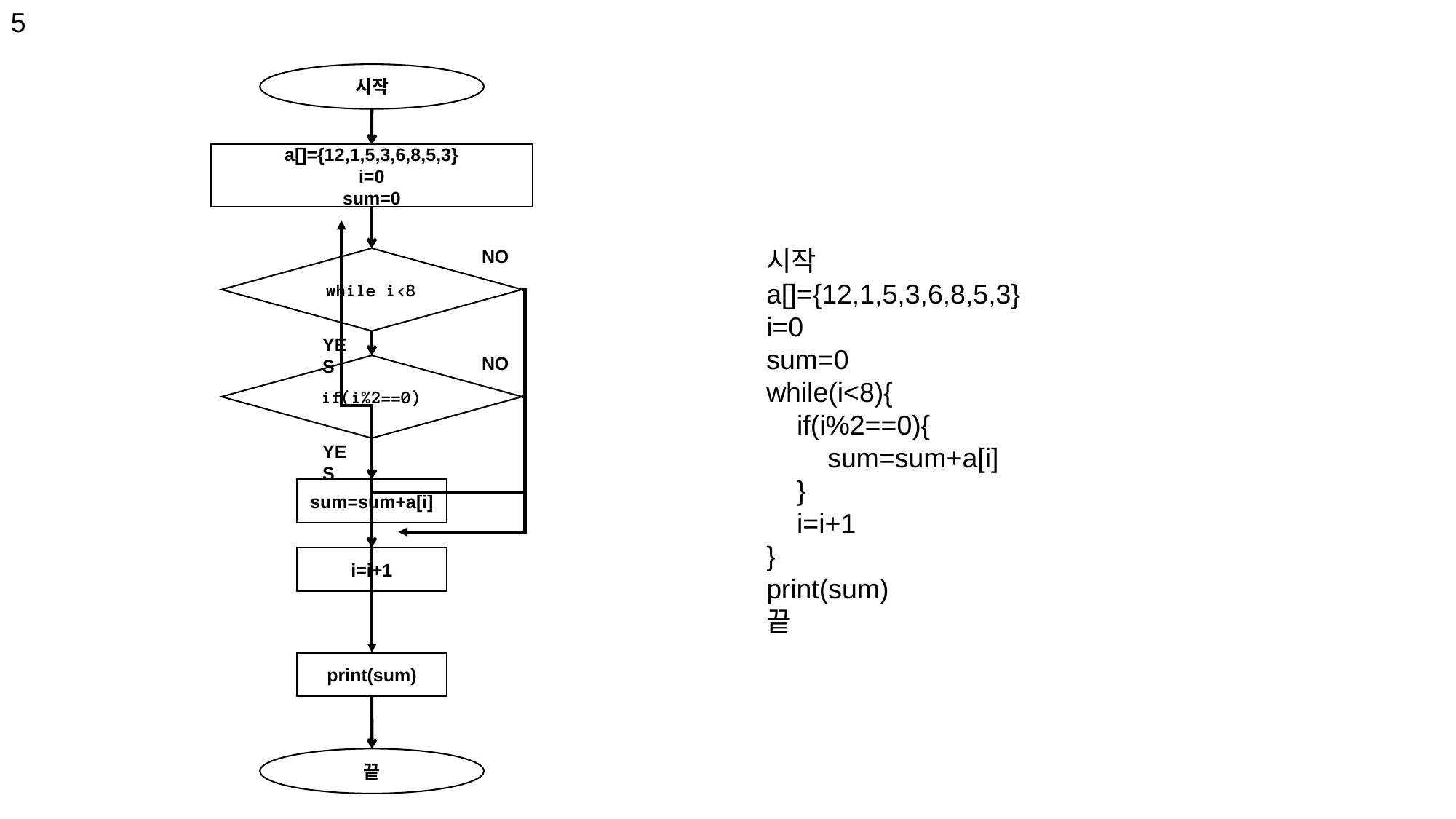

5
시작
a[]={12,1,5,3,6,8,5,3}
i=0
sum=0
시작
a[]={12,1,5,3,6,8,5,3}
i=0
sum=0
while(i<8){
    if(i%2==0){
        sum=sum+a[i]
    }
    i=i+1
}
print(sum)
끝
NO
while i<8
YES
NO
if(i%2==0)
YES
sum=sum+a[i]
i=i+1
print(sum)
끝